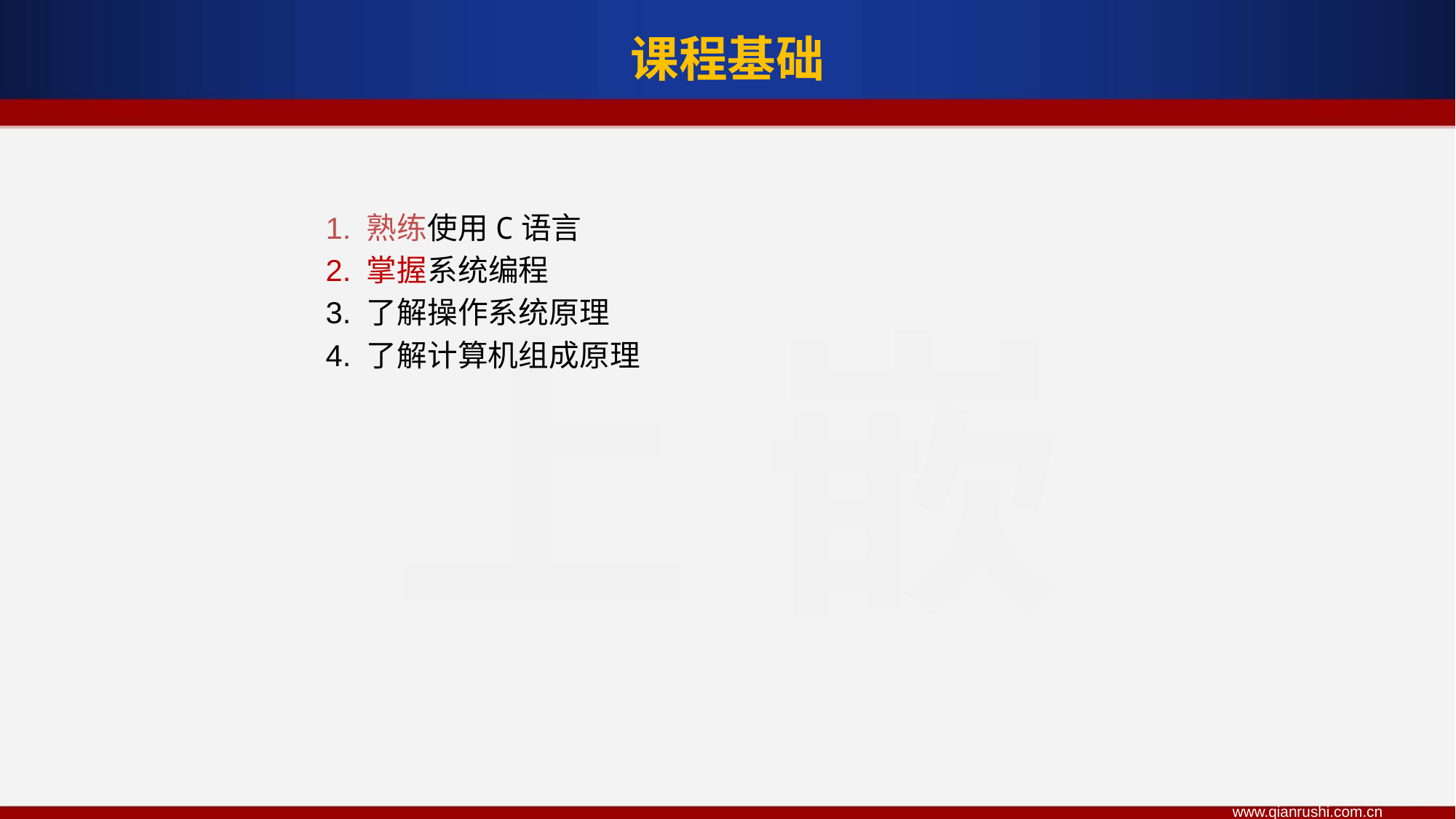

课程基础
熟练使用C语言
掌握系统编程
了解操作系统原理
了解计算机组成原理